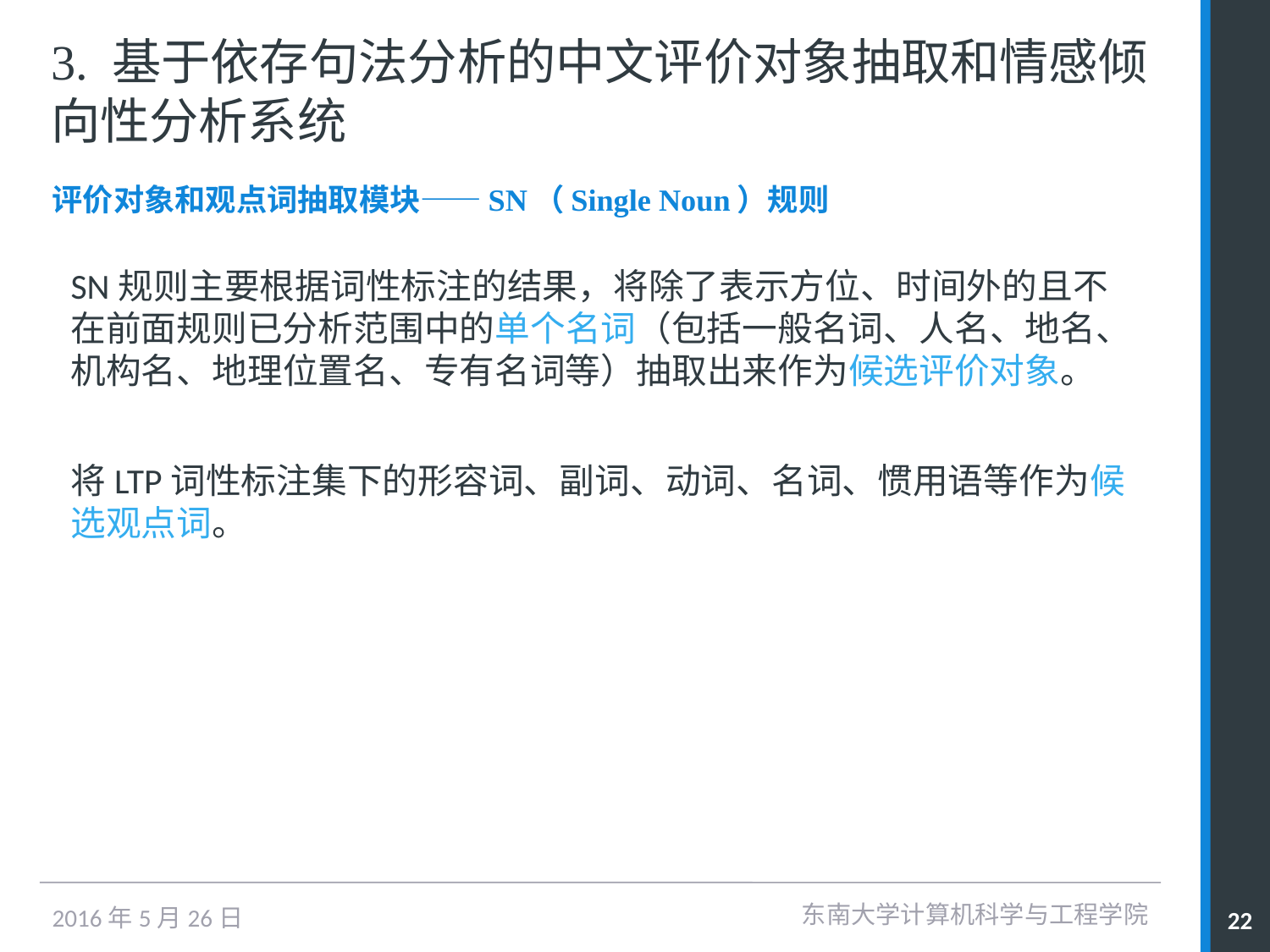

# 3. 基于依存句法分析的中文评价对象抽取和情感倾向性分析系统

评价对象和观点词抽取模块——SN（Single Noun）规则
SN规则主要根据词性标注的结果，将除了表示方位、时间外的且不在前面规则已分析范围中的单个名词（包括一般名词、人名、地名、机构名、地理位置名、专有名词等）抽取出来作为候选评价对象。

将LTP词性标注集下的形容词、副词、动词、名词、惯用语等作为候选观点词。
东南大学计算机科学与工程学院
22